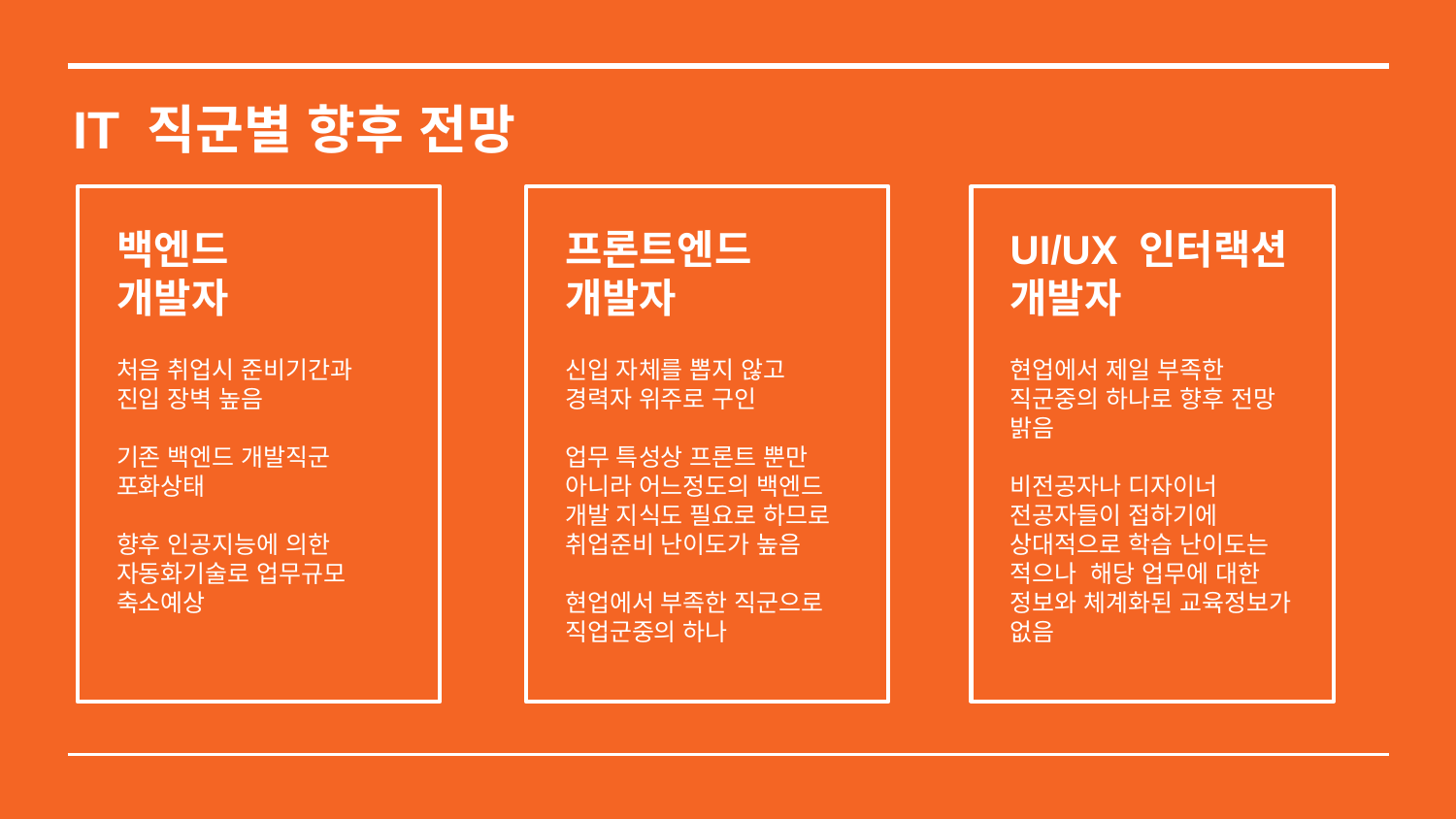

IT 직군별 향후 전망

UI/UX 인터랙션
개발자

현업에서 제일 부족한 직군중의 하나로 향후 전망 밝음

비전공자나 디자이너 전공자들이 접하기에 상대적으로 학습 난이도는 적으나  해당 업무에 대한 정보와 체계화된 교육정보가 없음

백엔드
개발자

처음 취업시 준비기간과 진입 장벽 높음

기존 백엔드 개발직군 포화상태

향후 인공지능에 의한 자동화기술로 업무규모 축소예상

프론트엔드 개발자

신입 자체를 뽑지 않고 경력자 위주로 구인

업무 특성상 프론트 뿐만 아니라 어느정도의 백엔드 개발 지식도 필요로 하므로 취업준비 난이도가 높음

현업에서 부족한 직군으로 직업군중의 하나